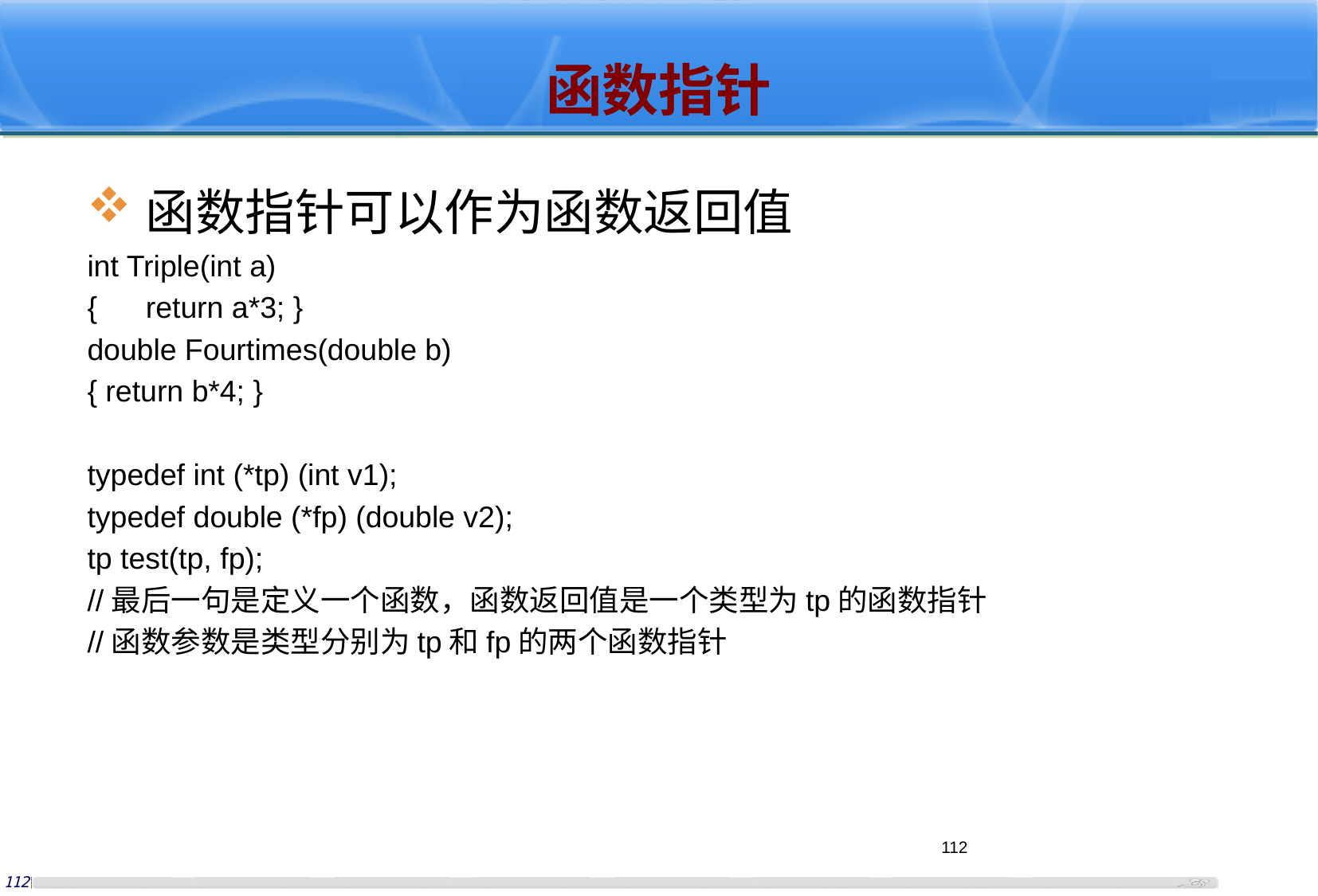

# 函数指针
函数指针可以作为函数返回值
int Triple(int a)
{ 	return a*3; }
double Fourtimes(double b)
{ return b*4; }

typedef int (*tp) (int v1);
typedef double (*fp) (double v2);
tp test(tp, fp);
//最后一句是定义一个函数，函数返回值是一个类型为tp的函数指针
//函数参数是类型分别为tp和fp的两个函数指针
112